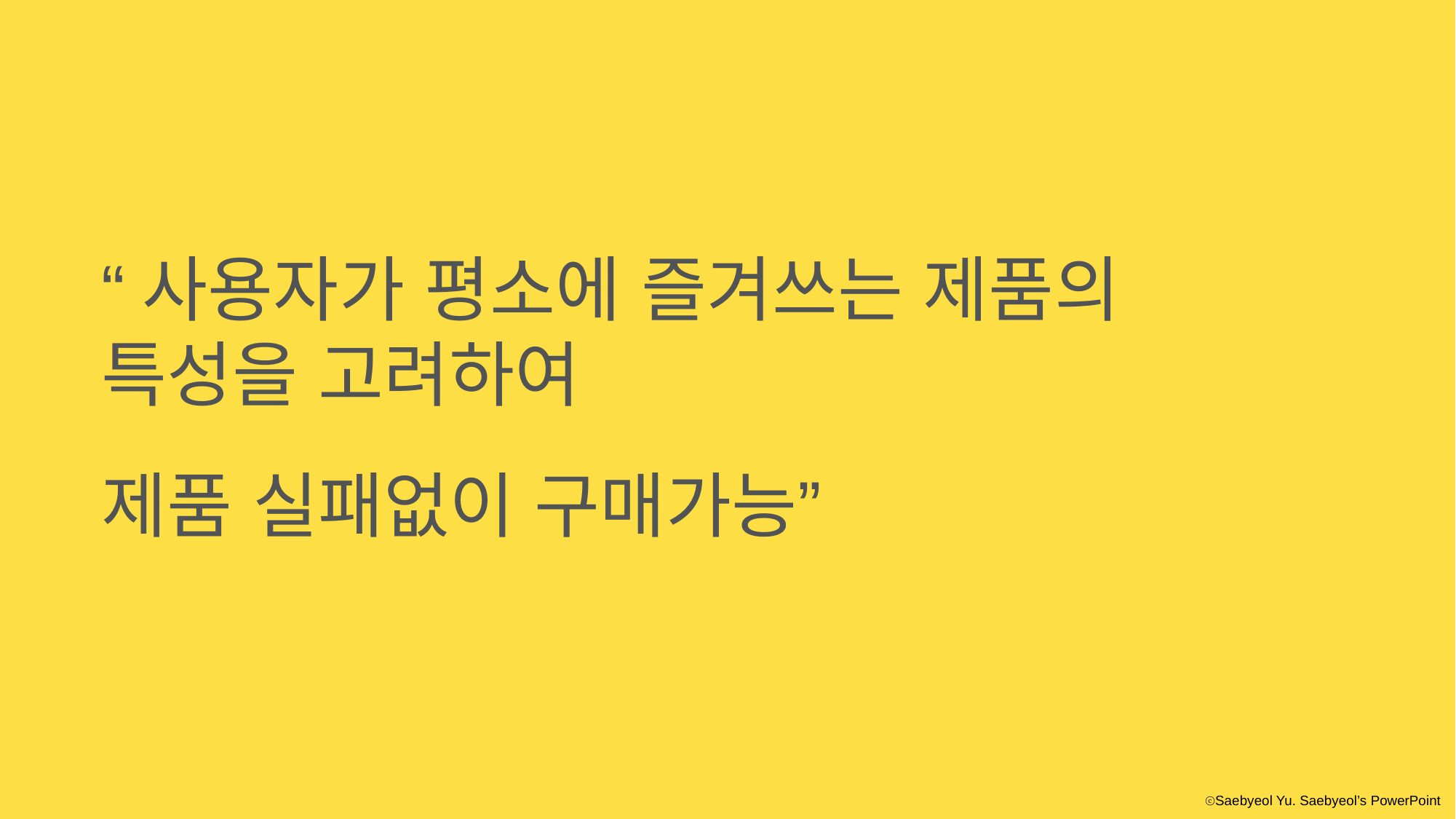

“사용자가 평소에 즐겨쓰는 제품의 특성을 고려하여
제품 실패없이 구매가능”